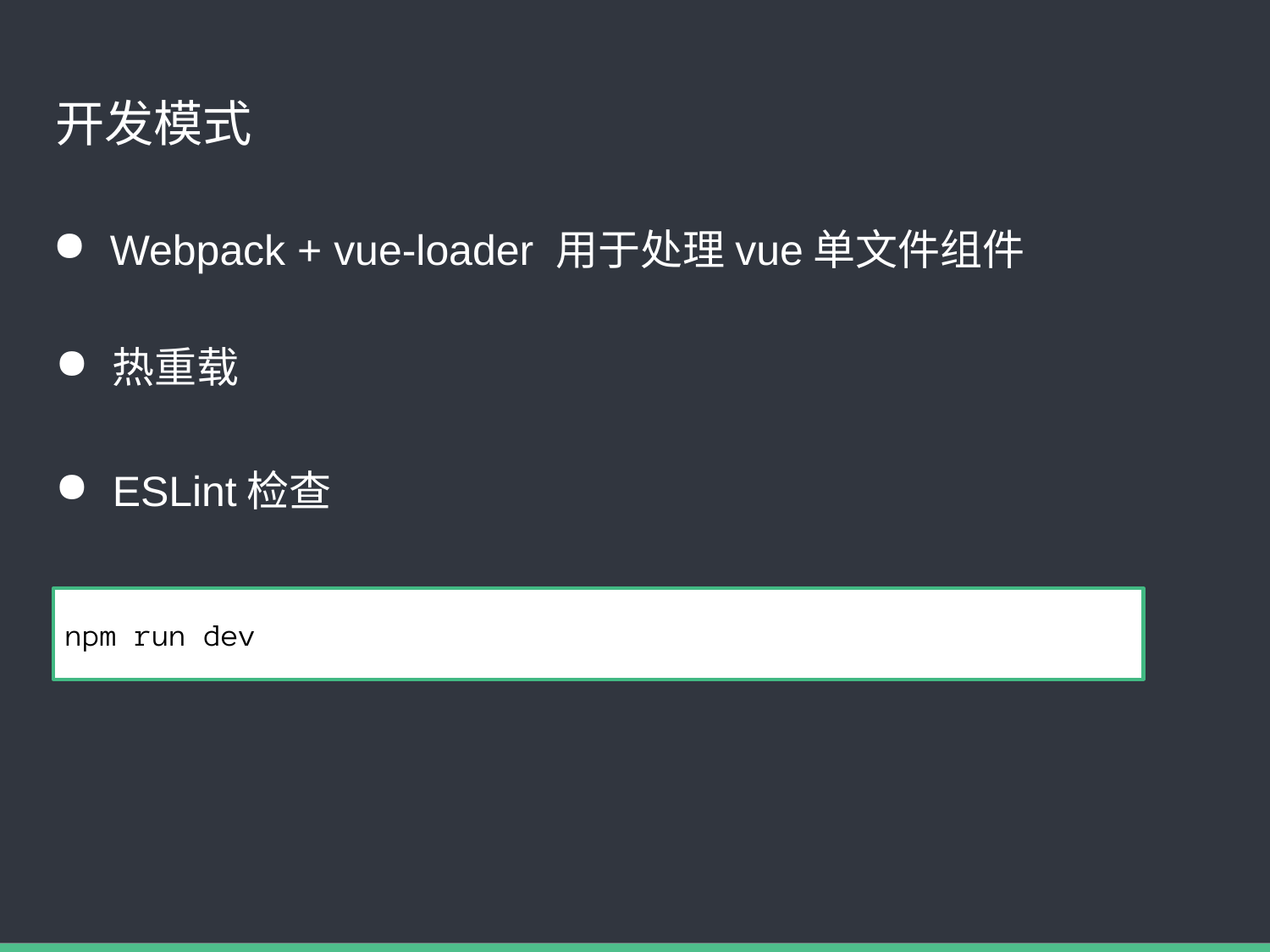

# 开发模式
Webpack + vue-loader 用于处理vue单文件组件
热重载
ESLint检查
npm run dev